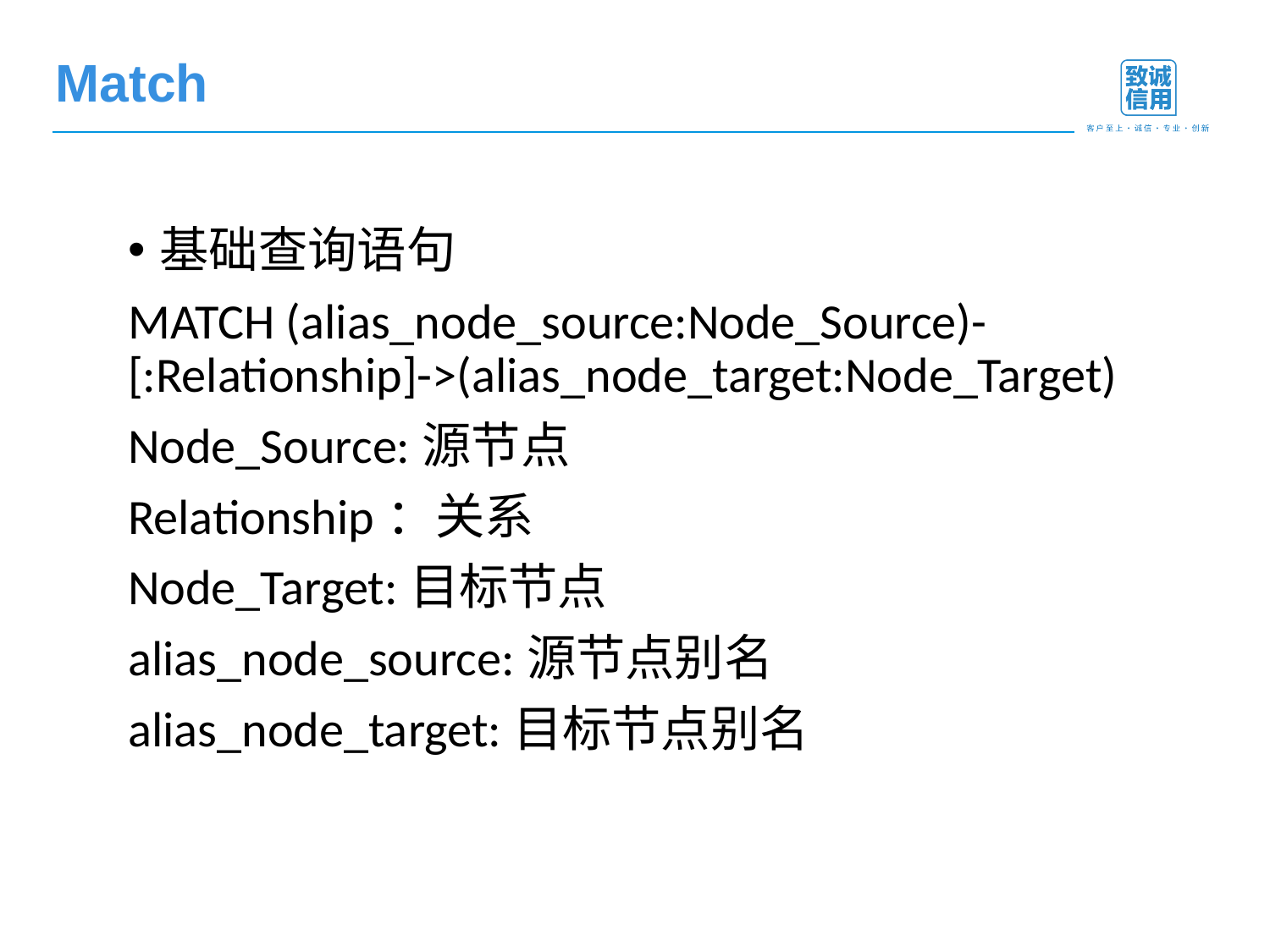

# Match
基础查询语句
MATCH (alias_node_source:Node_Source)-[:Relationship]->(alias_node_target:Node_Target)
Node_Source:源节点
Relationship：关系
Node_Target:目标节点
alias_node_source:源节点别名
alias_node_target:目标节点别名